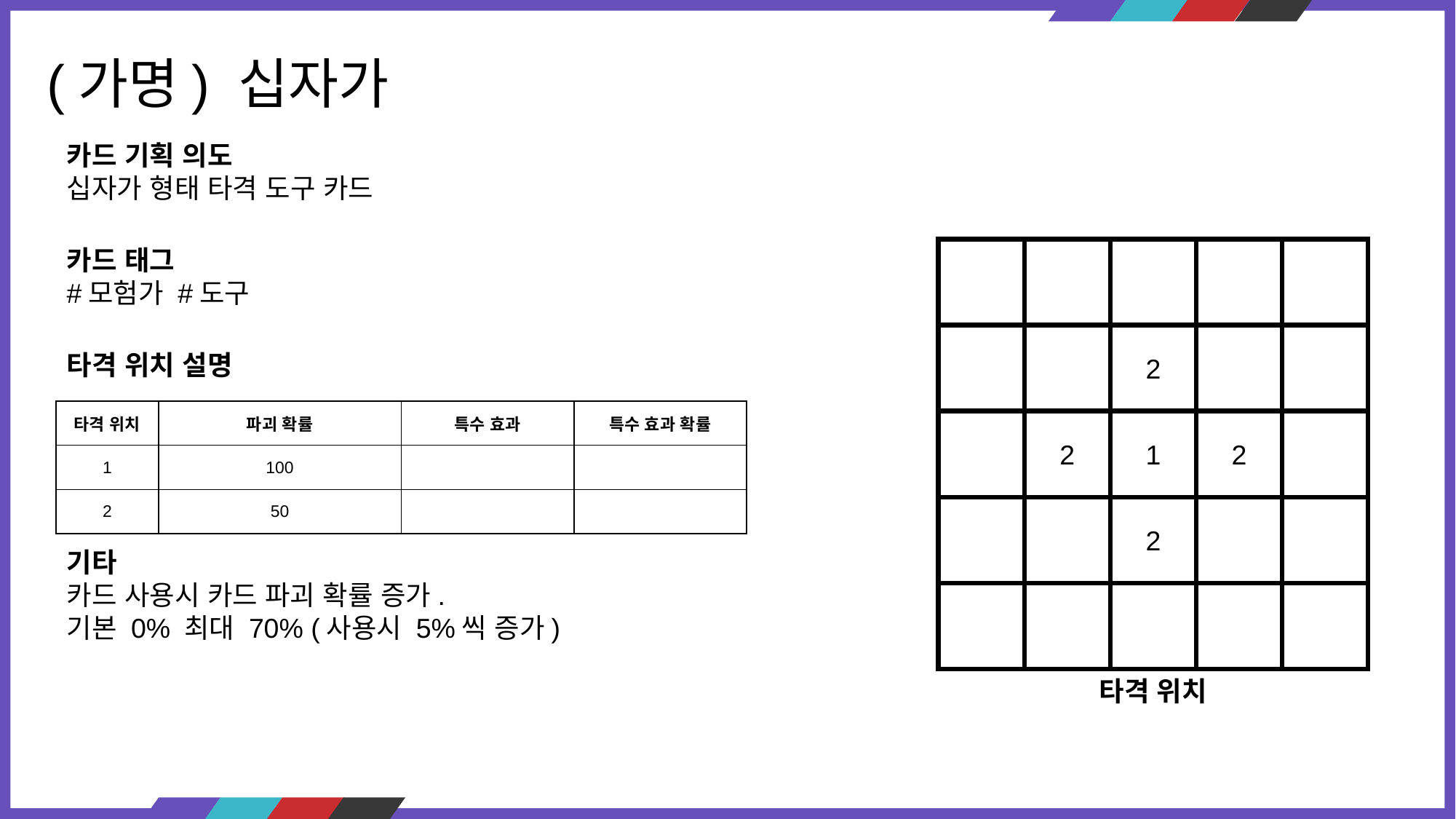

(가명) 십자가
카드 기획 의도
십자가 형태 타격 도구 카드
카드 태그
#모험가 #도구

2

타격 위치 설명
| 타격 위치 | 파괴 확률 | 특수 효과 | 특수 효과 확률 |
| --- | --- | --- | --- |
| 1 | 100 |  |  |
| 2 | 50 |  |  |

2
1
2

2

기타
카드 사용시 카드 파괴 확률 증가.
기본 0% 최대 70% (사용시 5%씩 증가)

타격 위치